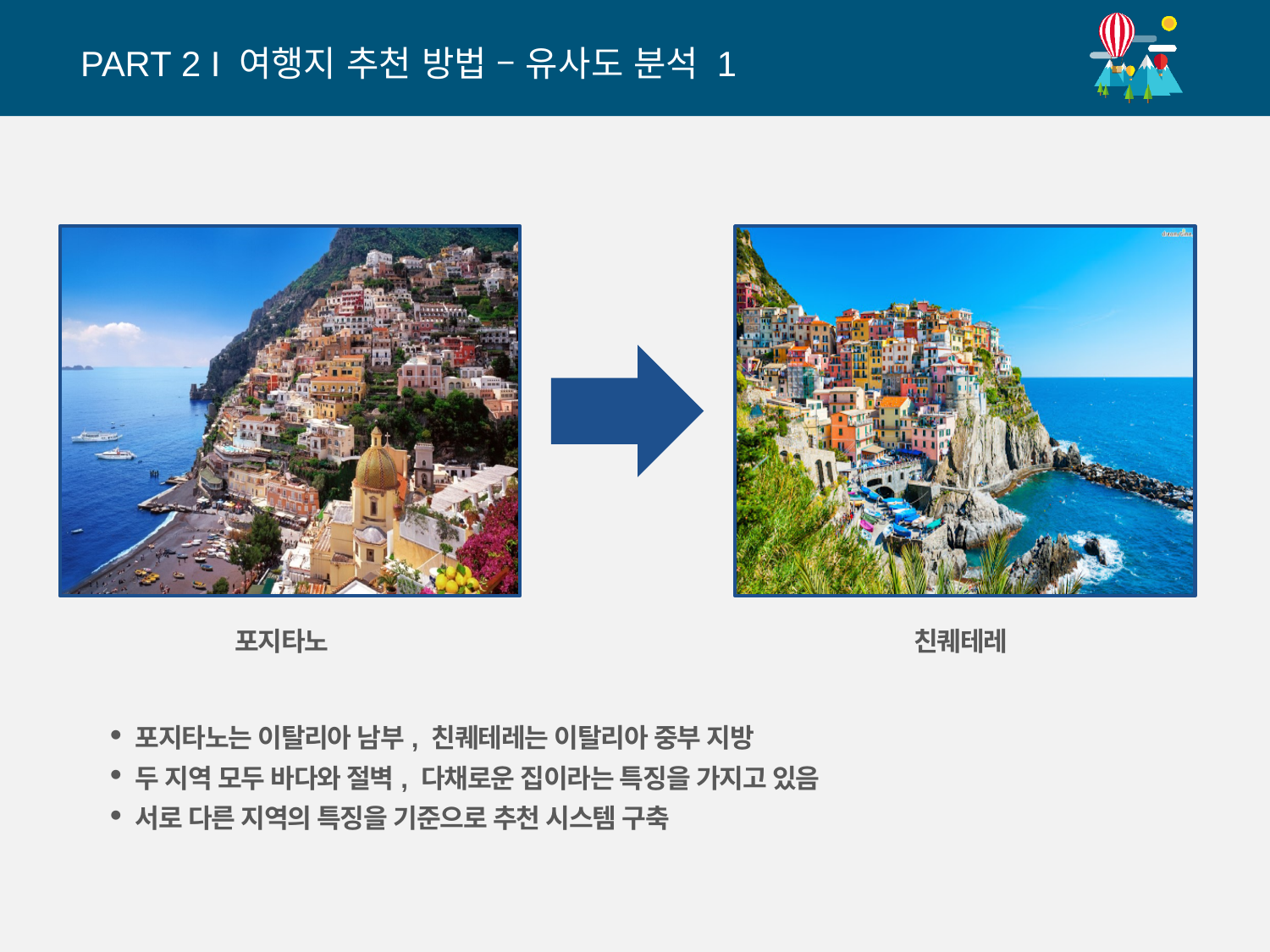

PART 2 I 여행지 추천 방법 – 유사도 분석 1

포지타노
친퀘테레

포지타노는 이탈리아 남부, 친퀘테레는 이탈리아 중부 지방
두 지역 모두 바다와 절벽, 다채로운 집이라는 특징을 가지고 있음
서로 다른 지역의 특징을 기준으로 추천 시스템 구축